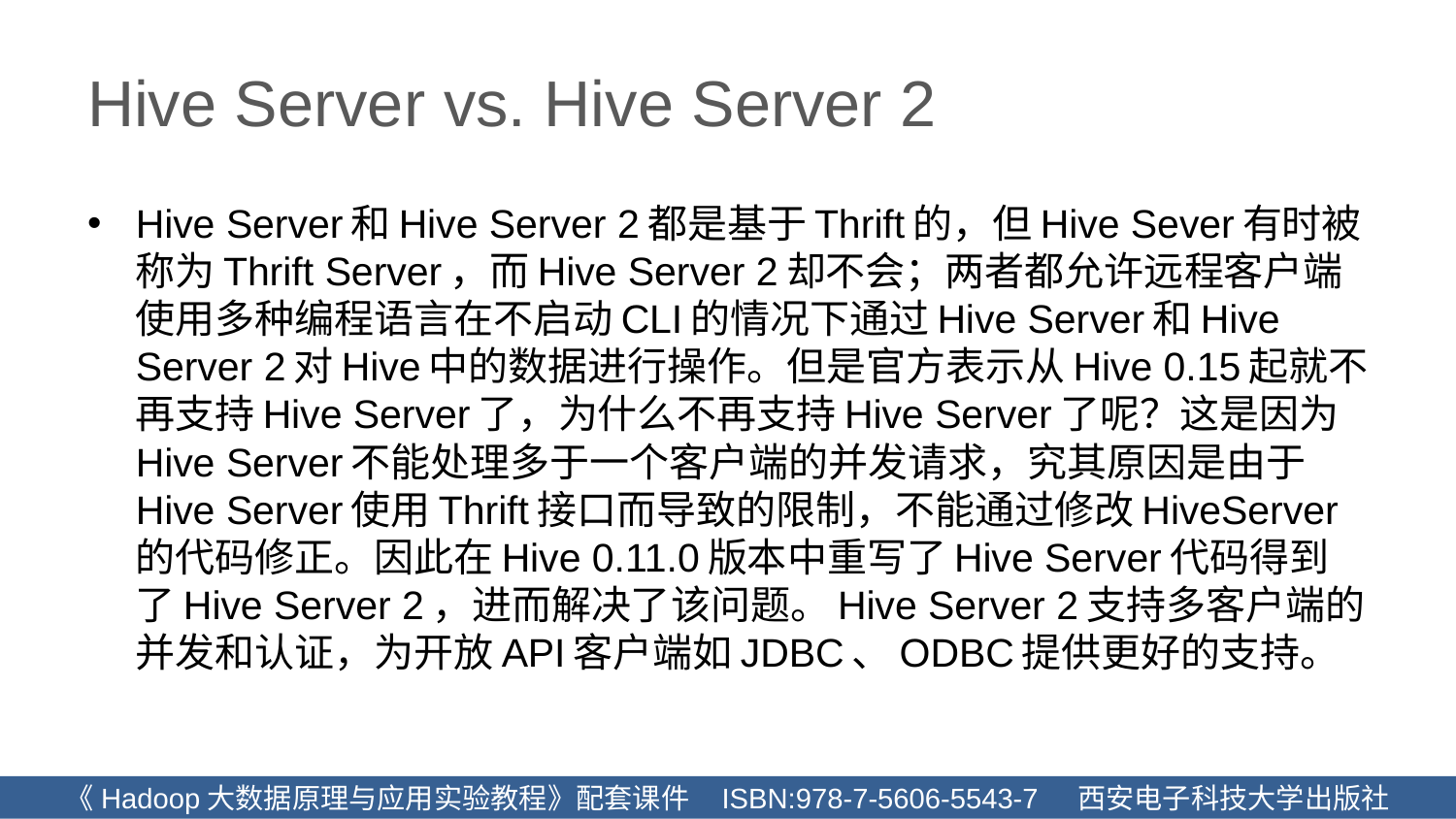

# Hive Server vs. Hive Server 2
Hive Server和Hive Server 2都是基于Thrift的，但Hive Sever有时被称为Thrift Server，而Hive Server 2却不会；两者都允许远程客户端使用多种编程语言在不启动CLI的情况下通过Hive Server和Hive Server 2对Hive中的数据进行操作。但是官方表示从Hive 0.15起就不再支持Hive Server了，为什么不再支持Hive Server了呢？这是因为Hive Server不能处理多于一个客户端的并发请求，究其原因是由于Hive Server使用Thrift接口而导致的限制，不能通过修改HiveServer的代码修正。因此在Hive 0.11.0版本中重写了Hive Server代码得到了Hive Server 2，进而解决了该问题。Hive Server 2支持多客户端的并发和认证，为开放API客户端如JDBC、ODBC提供更好的支持。